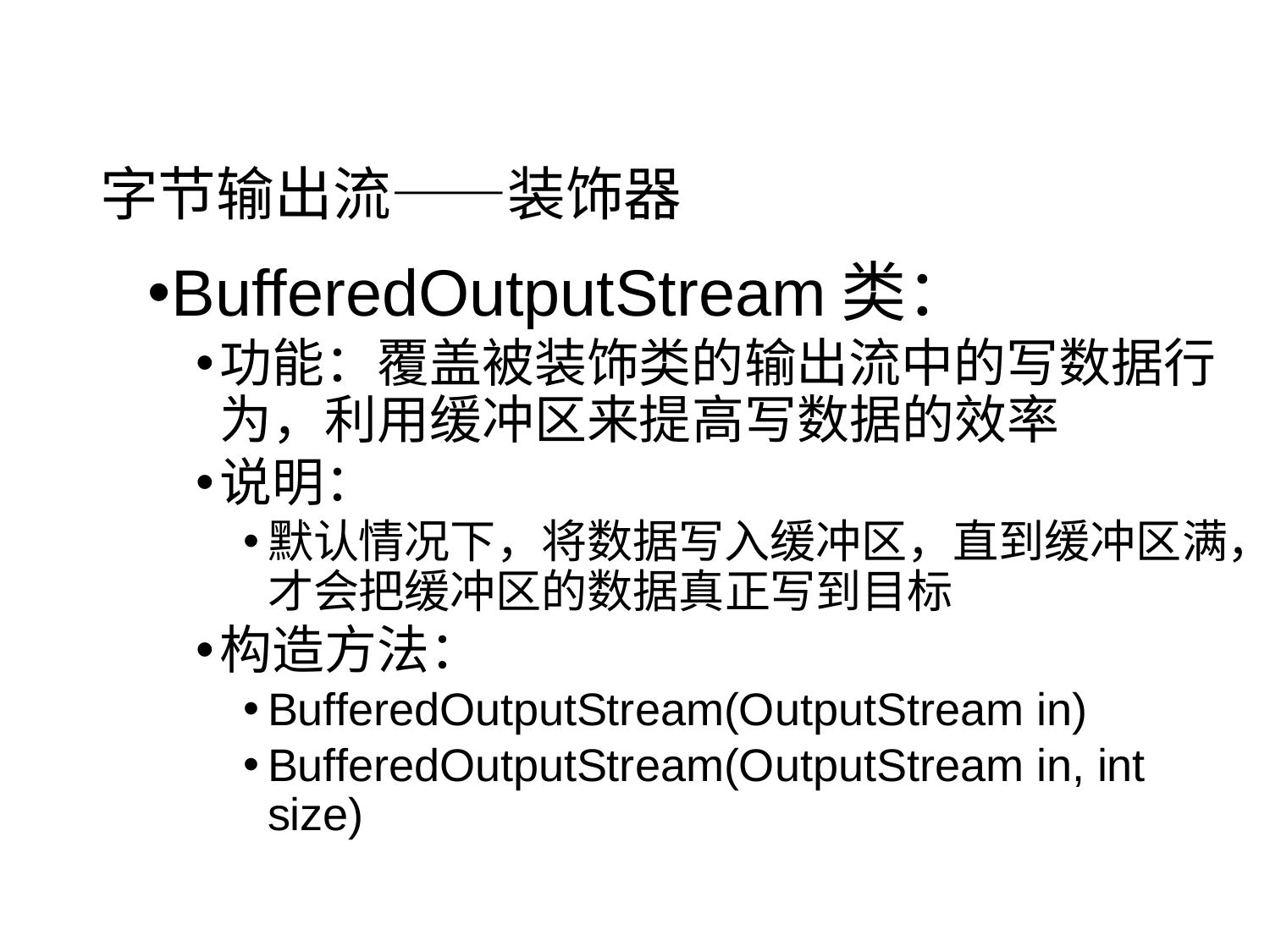

# 字节输出流——装饰器
BufferedOutputStream类：
功能：覆盖被装饰类的输出流中的写数据行为，利用缓冲区来提高写数据的效率
说明：
默认情况下，将数据写入缓冲区，直到缓冲区满，才会把缓冲区的数据真正写到目标
构造方法：
BufferedOutputStream(OutputStream in)
BufferedOutputStream(OutputStream in, int size)